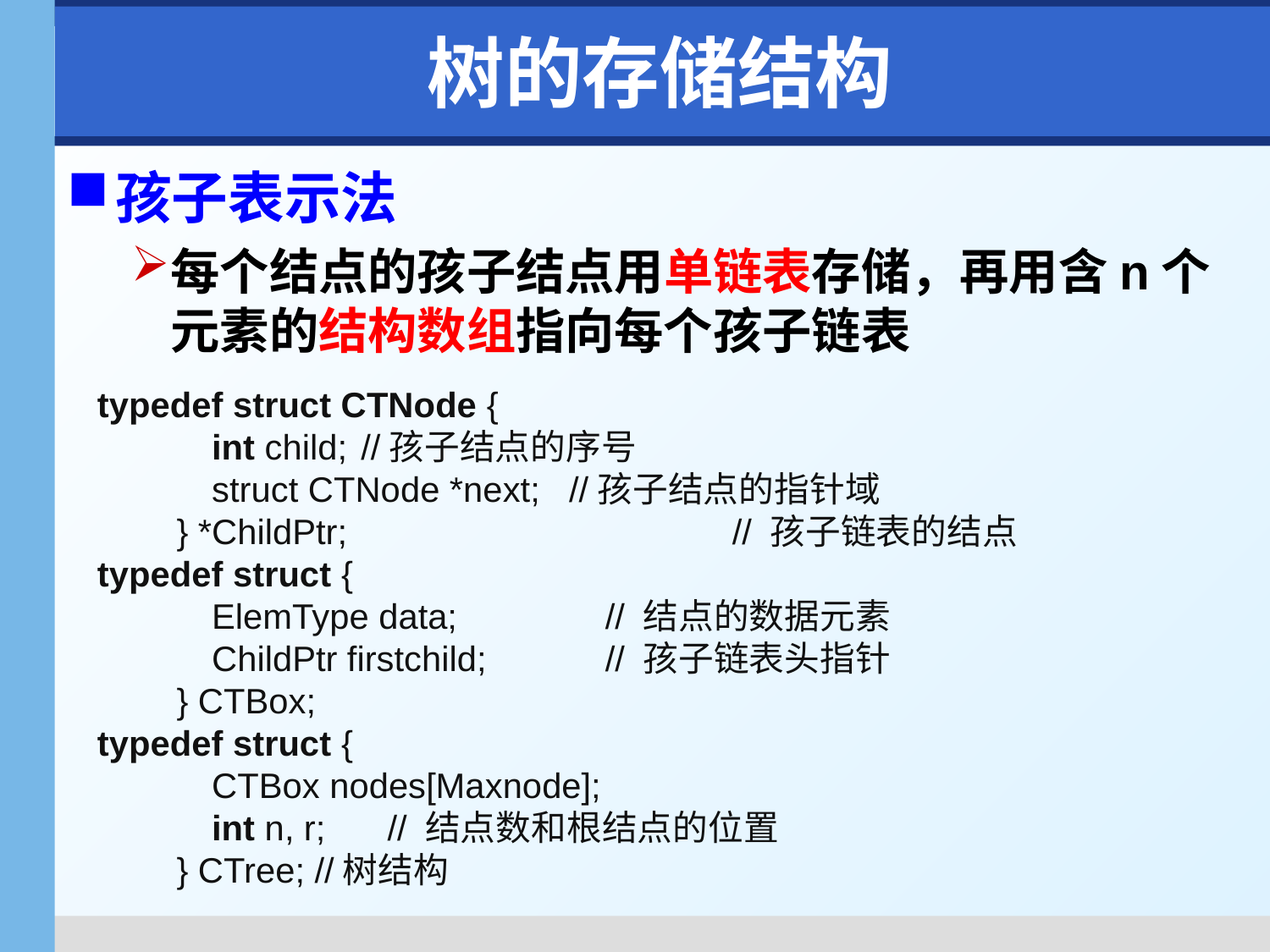

# 树的存储结构
孩子表示法
每个结点的孩子结点用单链表存储，再用含n个元素的结构数组指向每个孩子链表

typedef struct CTNode {　　　
　　　int child;	 //孩子结点的序号
　　　struct CTNode *next;   //孩子结点的指针域
　　} *ChildPtr; 			// 孩子链表的结点
typedef struct {
　　　ElemType data; 		// 结点的数据元素
　　　ChildPtr firstchild; 	// 孩子链表头指针
　　} CTBox;
typedef struct {
　　　CTBox nodes[Maxnode];
　　　int n, r; 　// 结点数和根结点的位置
　　} CTree; //树结构